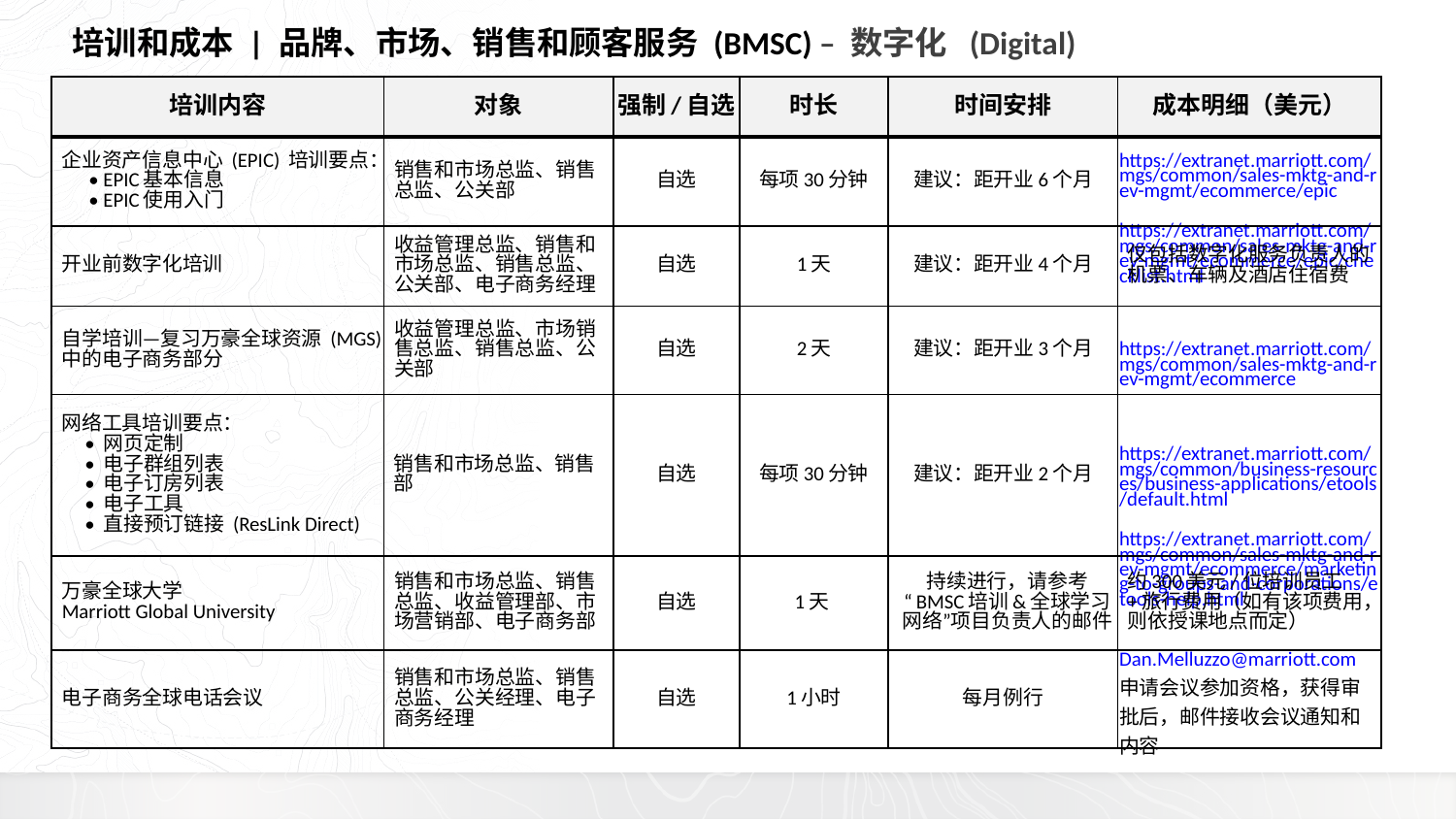

培训和成本 | 品牌、市场、销售和顾客服务 (BMSC) – 数字化  (Digital)
| 培训内容 | 对象 | 强制/自选 | 时长 | 时间安排 | 成本明细（美元） |
| --- | --- | --- | --- | --- | --- |
| 企业资产信息中心 (EPIC) 培训要点： • EPIC基本信息 • EPIC使用入门 | 销售和市场总监、销售总监、公关部 | 自选 | 每项30分钟 | 建议：距开业6个月 | https://extranet.marriott.com/mgs/common/sales-mktg-and-rev-mgmt/ecommerce/epic https://extranet.marriott.com/mgs/common/sales-mktg-and-rev-mgmt/ecommerce/epic/checklist.html |
| 开业前数字化培训 | 收益管理总监、销售和市场总监、销售总监、公关部、电子商务经理 | 自选 | 1天 | 建议：距开业4个月 | 仅包括数字化服务负责人的机票、车辆及酒店住宿费 |
| 自学培训—复习万豪全球资源 (MGS)中的电子商务部分 | 收益管理总监、市场销售总监、销售总监、公关部 | 自选 | 2天 | 建议：距开业3个月 | https://extranet.marriott.com/mgs/common/sales-mktg-and-rev-mgmt/ecommerce |
| 网络工具培训要点： • 网页定制 • 电子群组列表 • 电子订房列表 • 电子工具 • 直接预订链接 (ResLink Direct) | 销售和市场总监、销售部 | 自选 | 每项30分钟 | 建议：距开业2个月 | https://extranet.marriott.com/mgs/common/business-resources/business-applications/etools/default.html https://extranet.marriott.com/mgs/common/sales-mktg-and-rev-mgmt/ecommerce/marketing-to-groups-and-corporations/etools-help.html |
| 万豪全球大学 Marriott Global University | 销售和市场总监、销售总监、收益管理部、市场营销部、电子商务部 | 自选 | 1天 | 持续进行，请参考 “BMSC培训&全球学习网络”项目负责人的邮件 | 约300美元/位培训员工+旅行费用（如有该项费用，则依授课地点而定） |
| 电子商务全球电话会议 | 销售和市场总监、销售总监、公关经理、电子商务经理 | 自选 | 1小时 | 每月例行 | Dan.Melluzzo@marriott.com 申请会议参加资格，获得审批后，邮件接收会议通知和内容 |